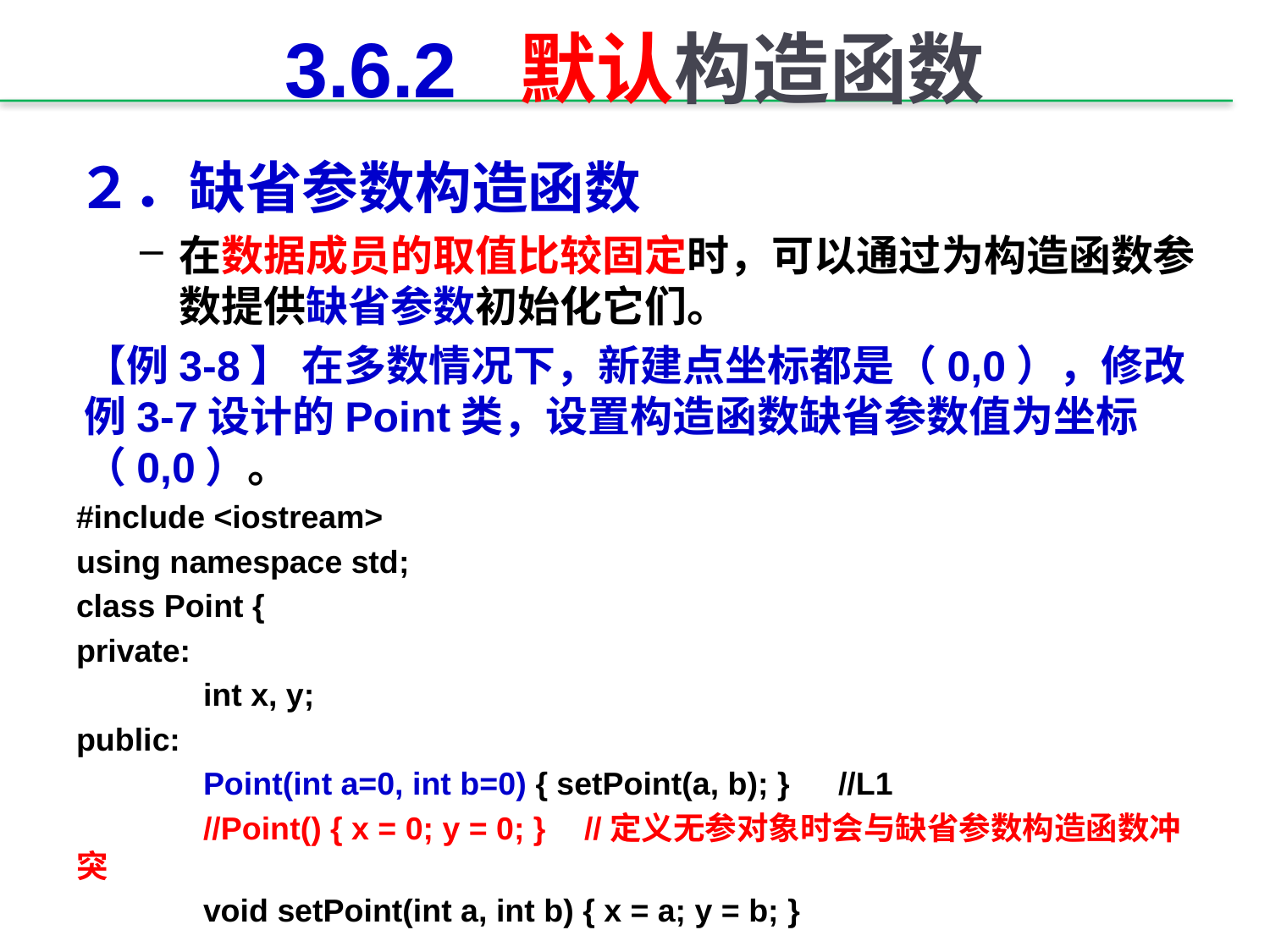

# 3.6.2  默认构造函数
２．缺省参数构造函数
在数据成员的取值比较固定时，可以通过为构造函数参数提供缺省参数初始化它们。
【例3-8】 在多数情况下，新建点坐标都是（0,0），修改例3-7设计的Point类，设置构造函数缺省参数值为坐标（0,0）。
#include <iostream>
using namespace std;
class Point {
private:
	int x, y;
public:
	Point(int a=0, int b=0) { setPoint(a, b); }	//L1
	//Point() { x = 0; y = 0; }	//定义无参对象时会与缺省参数构造函数冲突
	void setPoint(int a, int b) { x = a; y = b; }
    ……
};